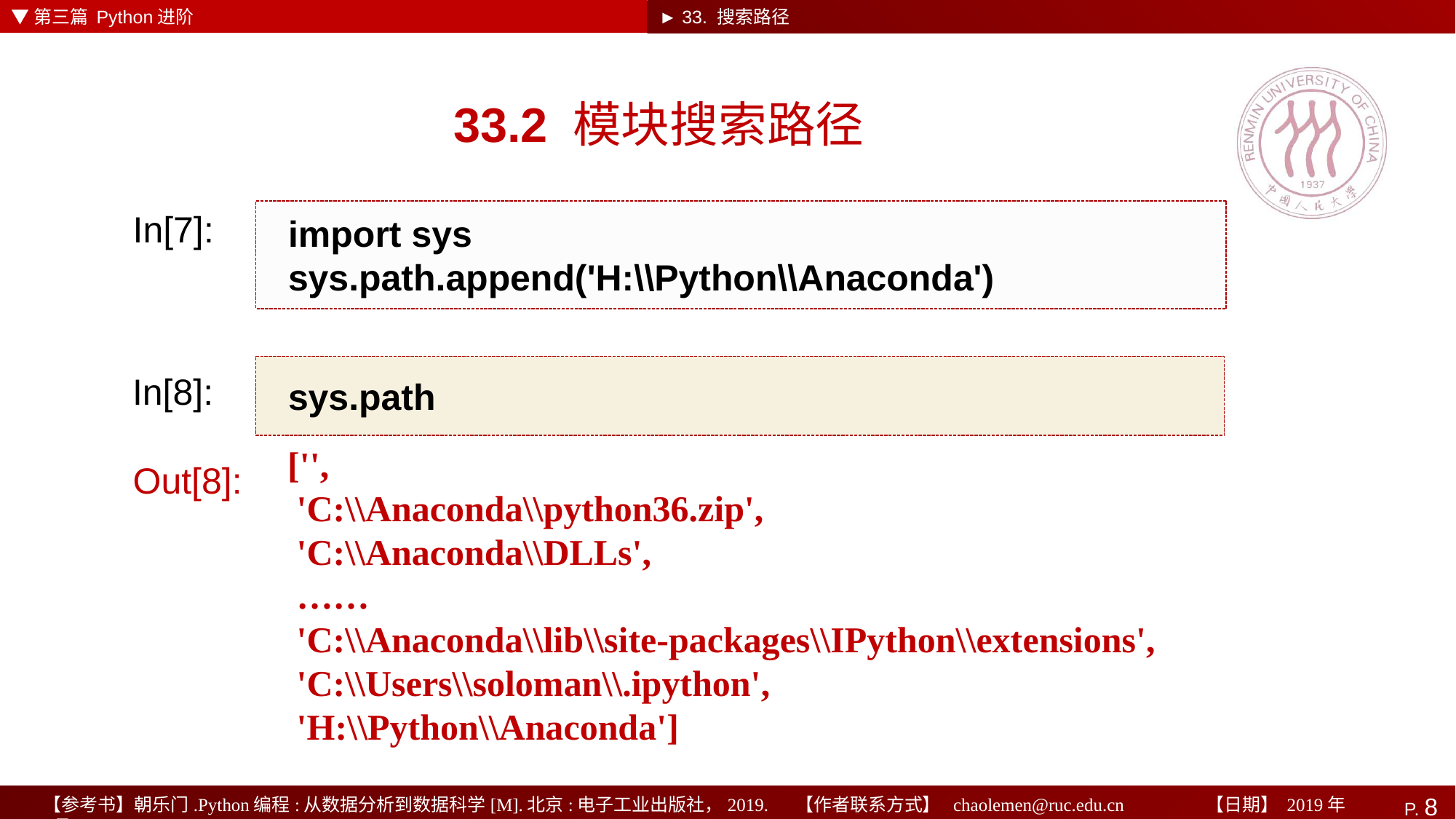

▼第三篇 Python进阶
► 33. 搜索路径
# 33.2 模块搜索路径
In[7]:
import sys
sys.path.append('H:\\Python\\Anaconda')

sys.path
In[8]:
['',
 'C:\\Anaconda\\python36.zip',
 'C:\\Anaconda\\DLLs',
 ……
 'C:\\Anaconda\\lib\\site-packages\\IPython\\extensions',
 'C:\\Users\\soloman\\.ipython',
 'H:\\Python\\Anaconda']
Out[8]: